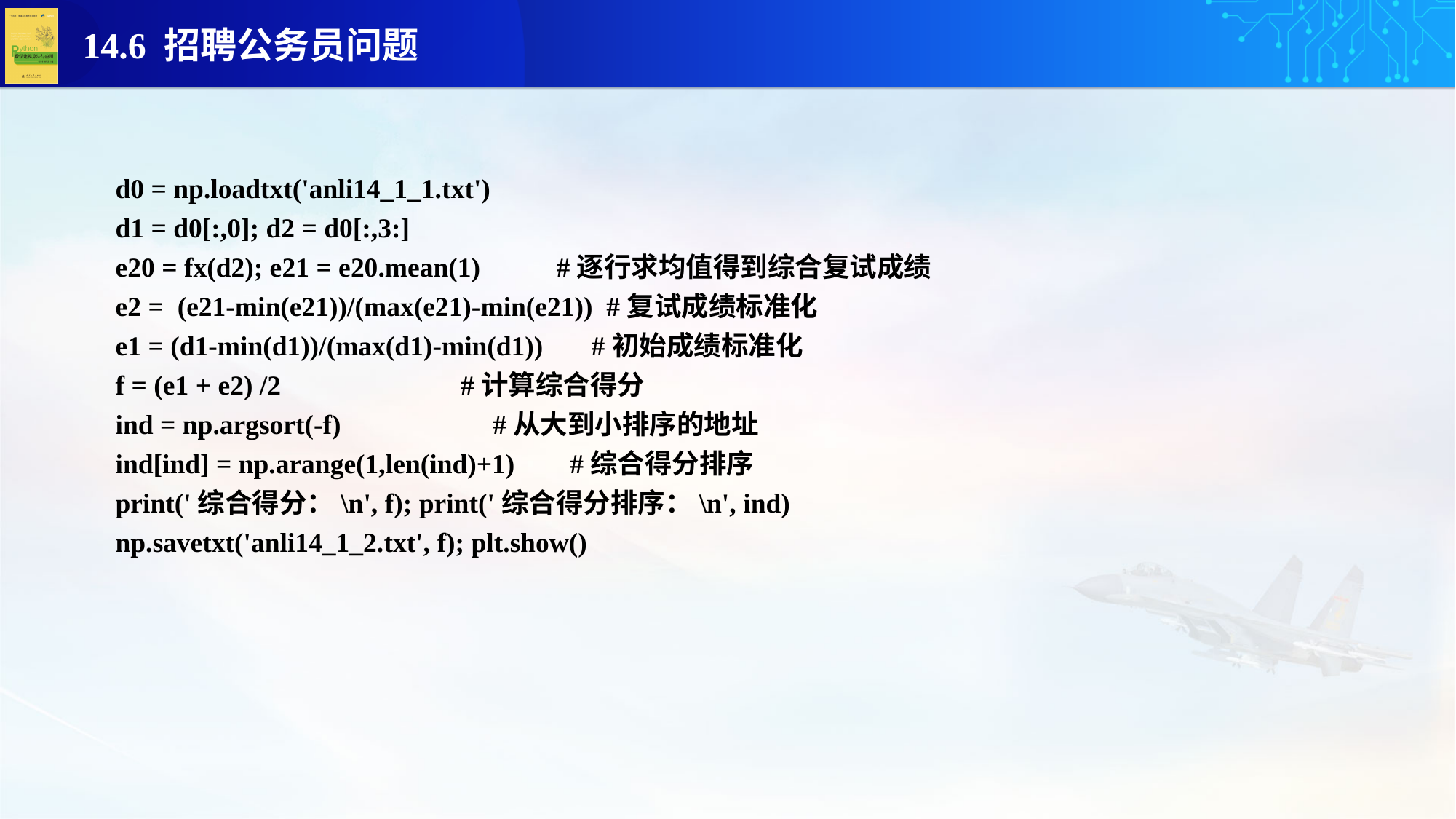

d0 = np.loadtxt('anli14_1_1.txt')
d1 = d0[:,0]; d2 = d0[:,3:]
e20 = fx(d2); e21 = e20.mean(1)           #逐行求均值得到综合复试成绩
e2 =  (e21-min(e21))/(max(e21)-min(e21))  #复试成绩标准化
e1 = (d1-min(d1))/(max(d1)-min(d1))       #初始成绩标准化
f = (e1 + e2) /2                          #计算综合得分
ind = np.argsort(-f)                      #从大到小排序的地址
ind[ind] = np.arange(1,len(ind)+1)        #综合得分排序
print('综合得分：\n', f); print('综合得分排序：\n', ind)
np.savetxt('anli14_1_2.txt', f); plt.show()